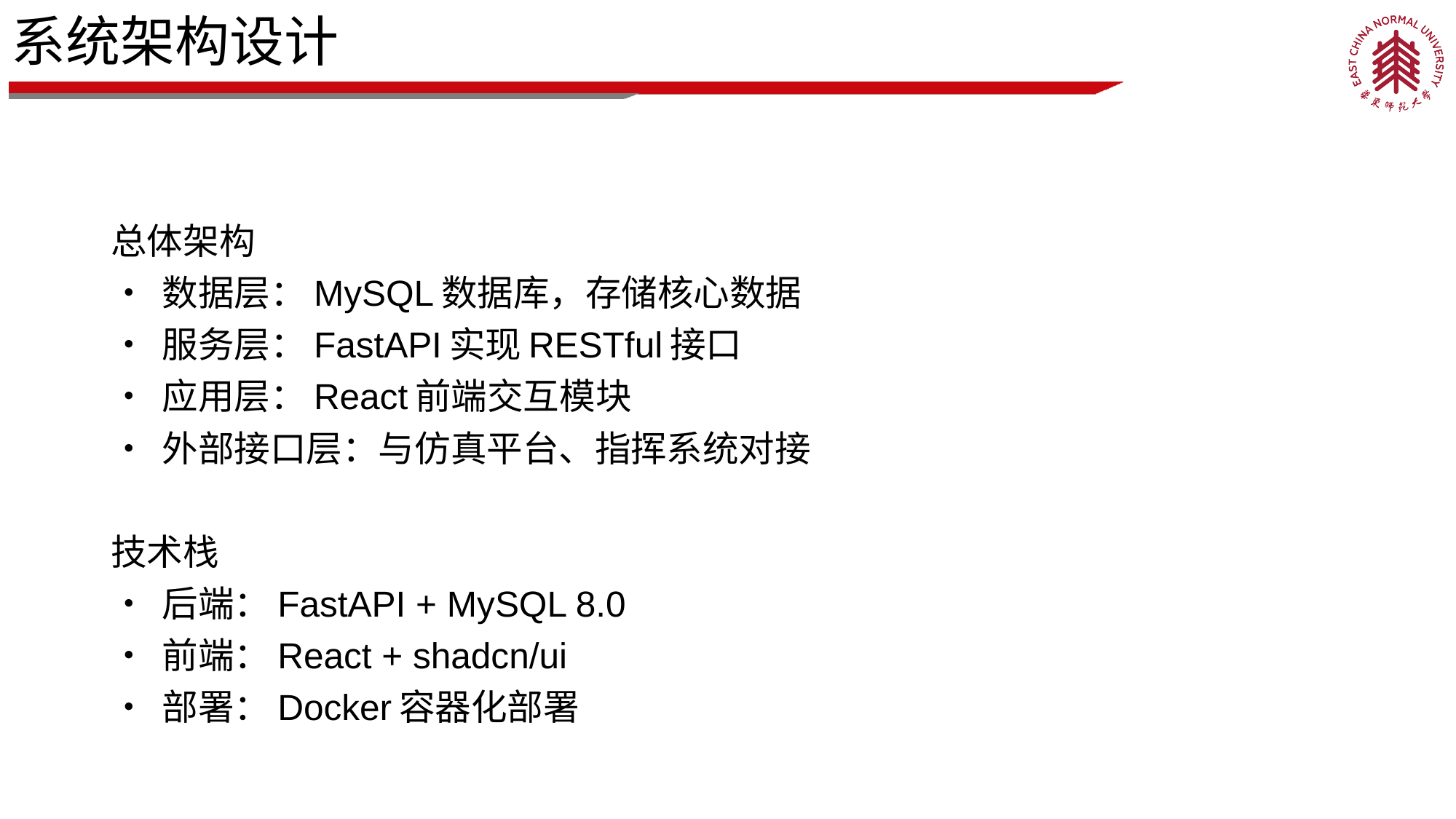

# 系统架构设计
总体架构
• 数据层：MySQL数据库，存储核心数据
• 服务层：FastAPI实现RESTful接口
• 应用层：React前端交互模块
• 外部接口层：与仿真平台、指挥系统对接

技术栈
• 后端：FastAPI + MySQL 8.0
• 前端：React + shadcn/ui
• 部署：Docker容器化部署